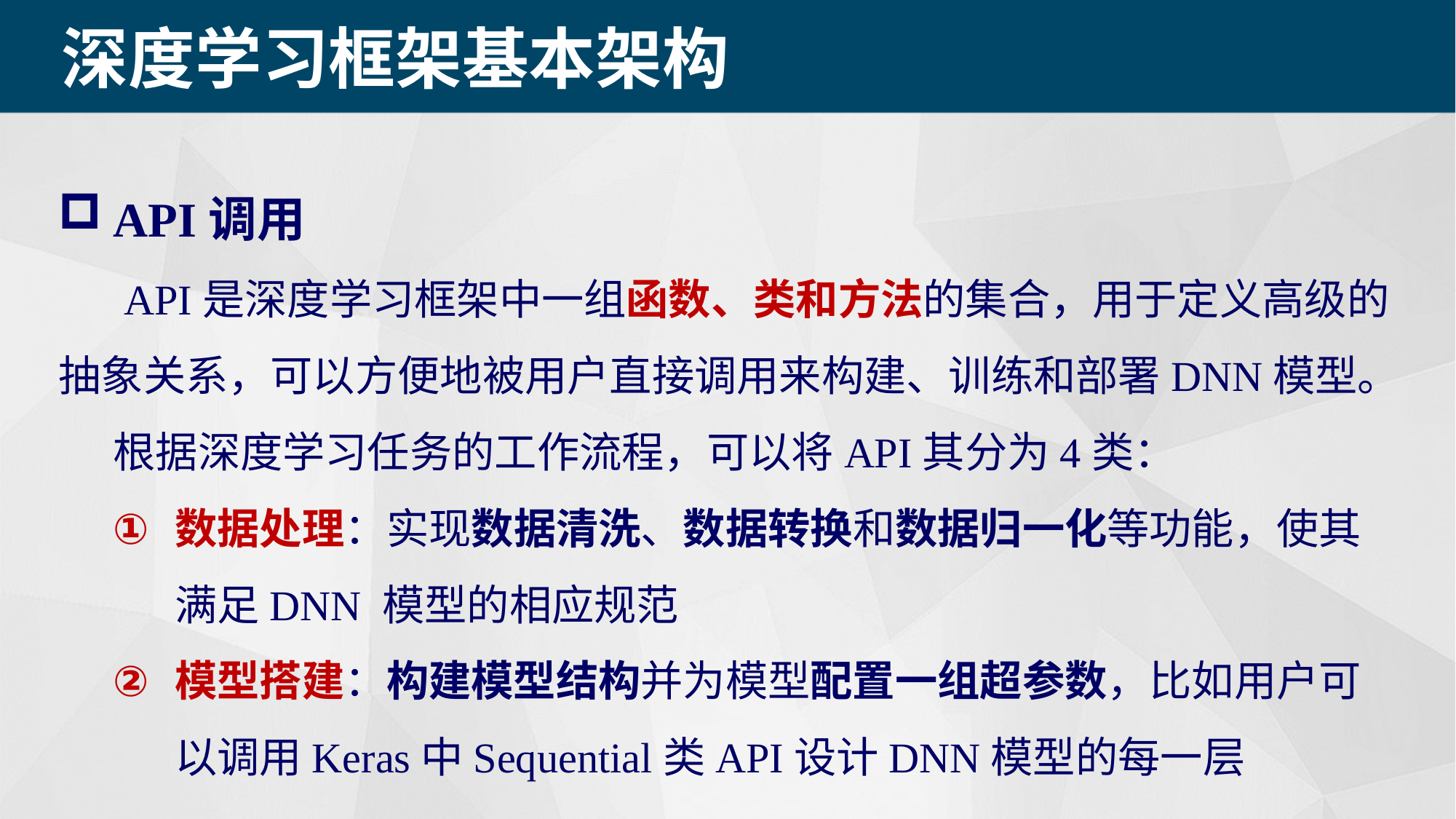

深度学习框架基本架构
API调用
 API是深度学习框架中一组函数、类和方法的集合，用于定义高级的抽象关系，可以方便地被用户直接调用来构建、训练和部署DNN模型。
根据深度学习任务的工作流程，可以将API其分为4类：
数据处理：实现数据清洗、数据转换和数据归一化等功能，使其满足DNN 模型的相应规范
模型搭建：构建模型结构并为模型配置一组超参数，比如用户可以调用Keras中Sequential类API设计DNN模型的每一层